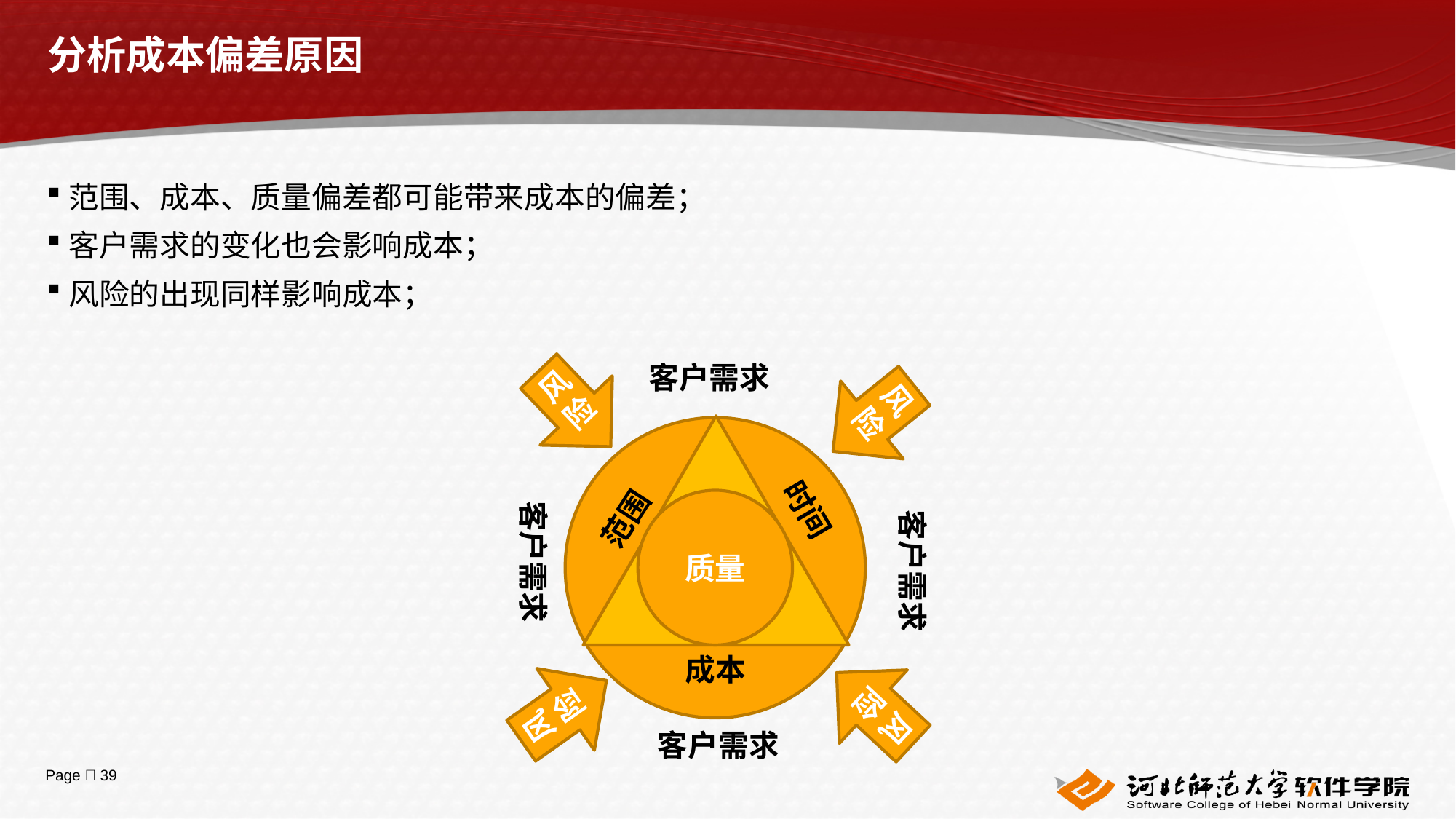

# 分析成本偏差原因
范围、成本、质量偏差都可能带来成本的偏差；
客户需求的变化也会影响成本；
风险的出现同样影响成本；
客户需求
风险
风险

时间
客户需求
质量
范围
客户需求
成本
风险
风险
客户需求